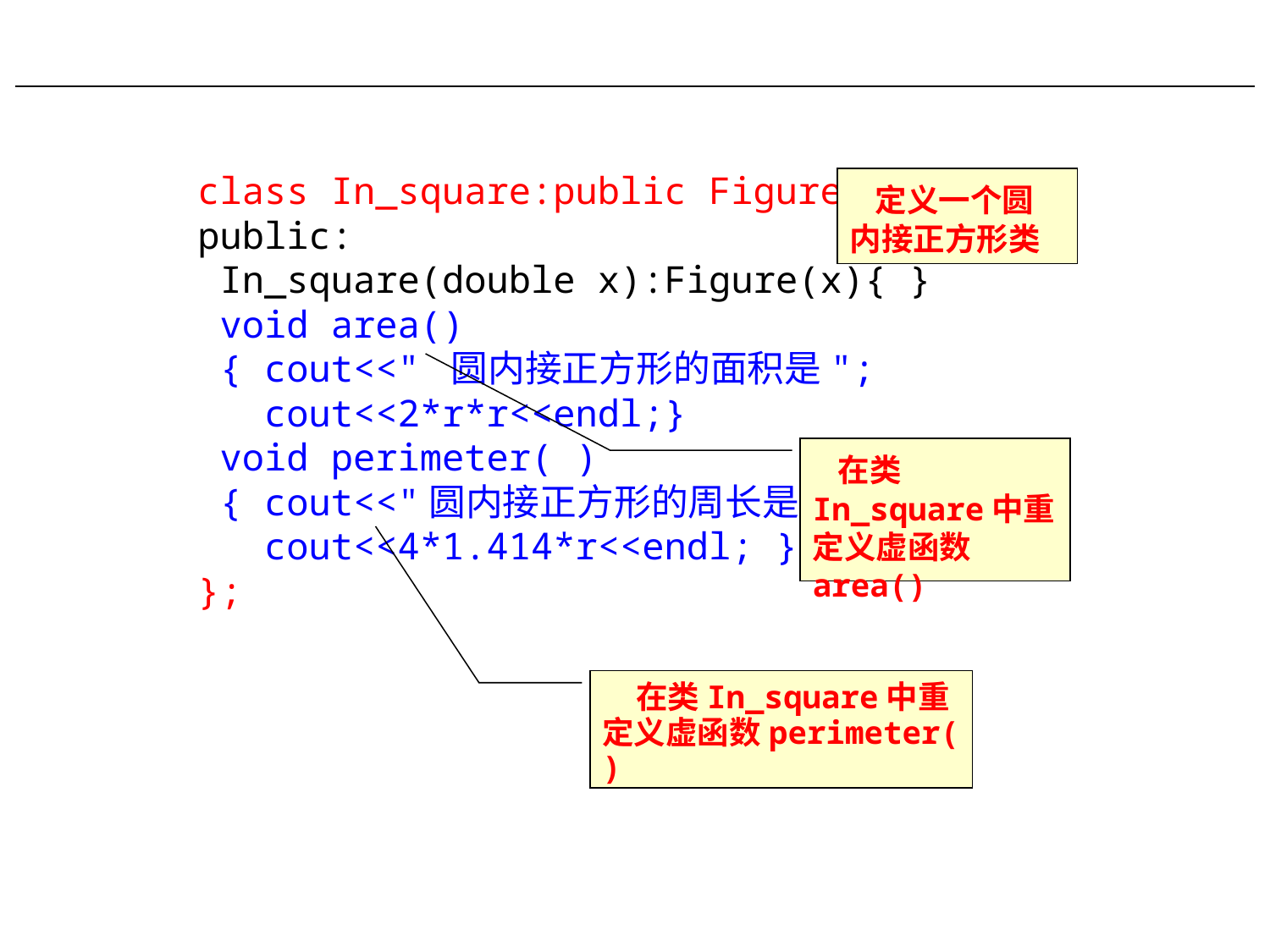

#
class In_square:public Figure{
public:
 In_square(double x):Figure(x){ }
 void area()
 { cout<<" 圆内接正方形的面积是";
   cout<<2*r*r<<endl;}
 void perimeter( )
 { cout<<"圆内接正方形的周长是";
   cout<<4*1.414*r<<endl; }
};
  定义一个圆内接正方形类
  在类In_square中重定义虚函数area()
   在类In_square中重定义虚函数perimeter( )
312